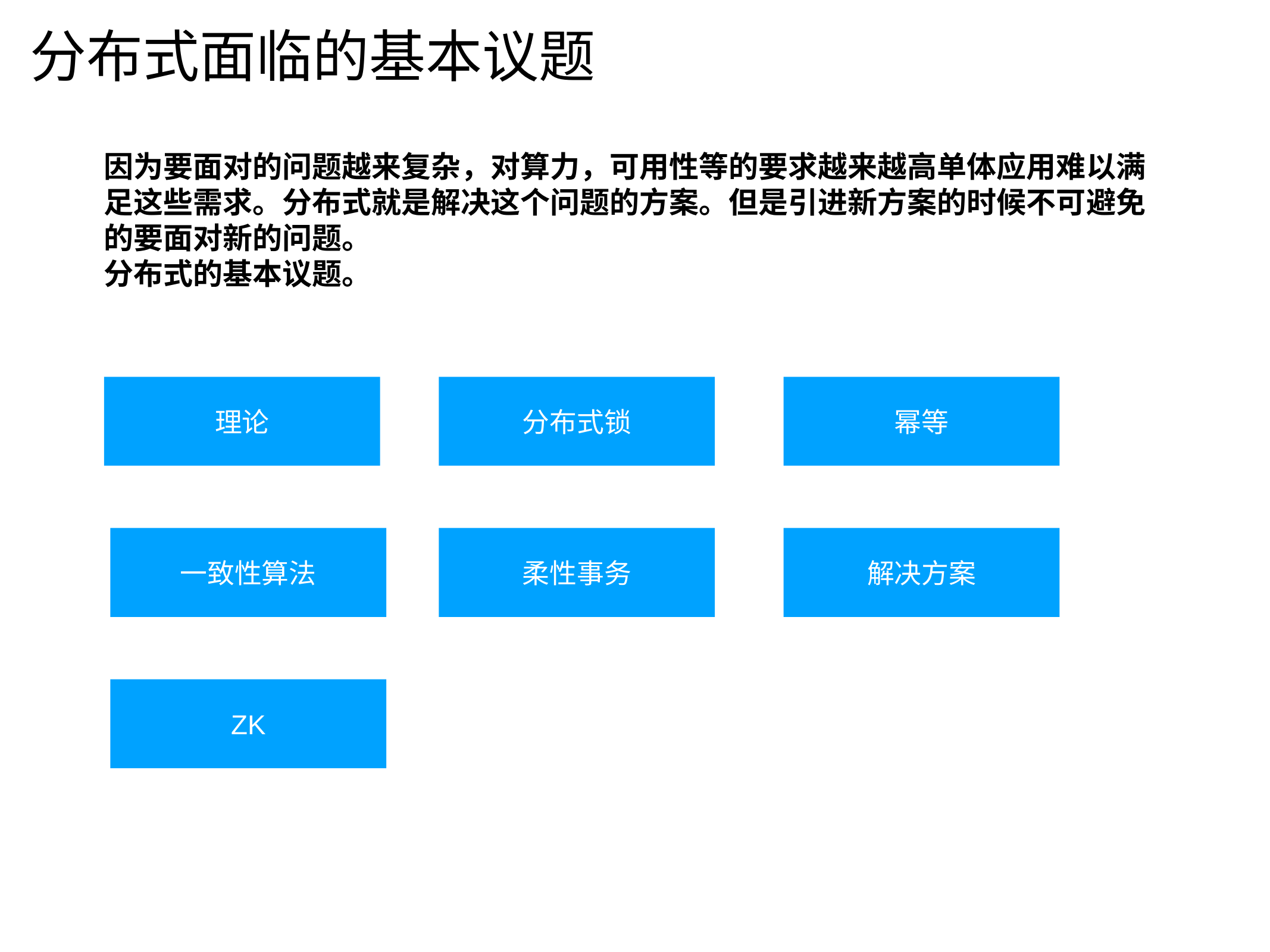

# 分布式面临的基本议题
因为要面对的问题越来复杂，对算力，可用性等的要求越来越高单体应用难以满足这些需求。分布式就是解决这个问题的方案。但是引进新方案的时候不可避免的要面对新的问题。
分布式的基本议题。
理论
分布式锁
幂等
一致性算法
柔性事务
解决方案
ZK